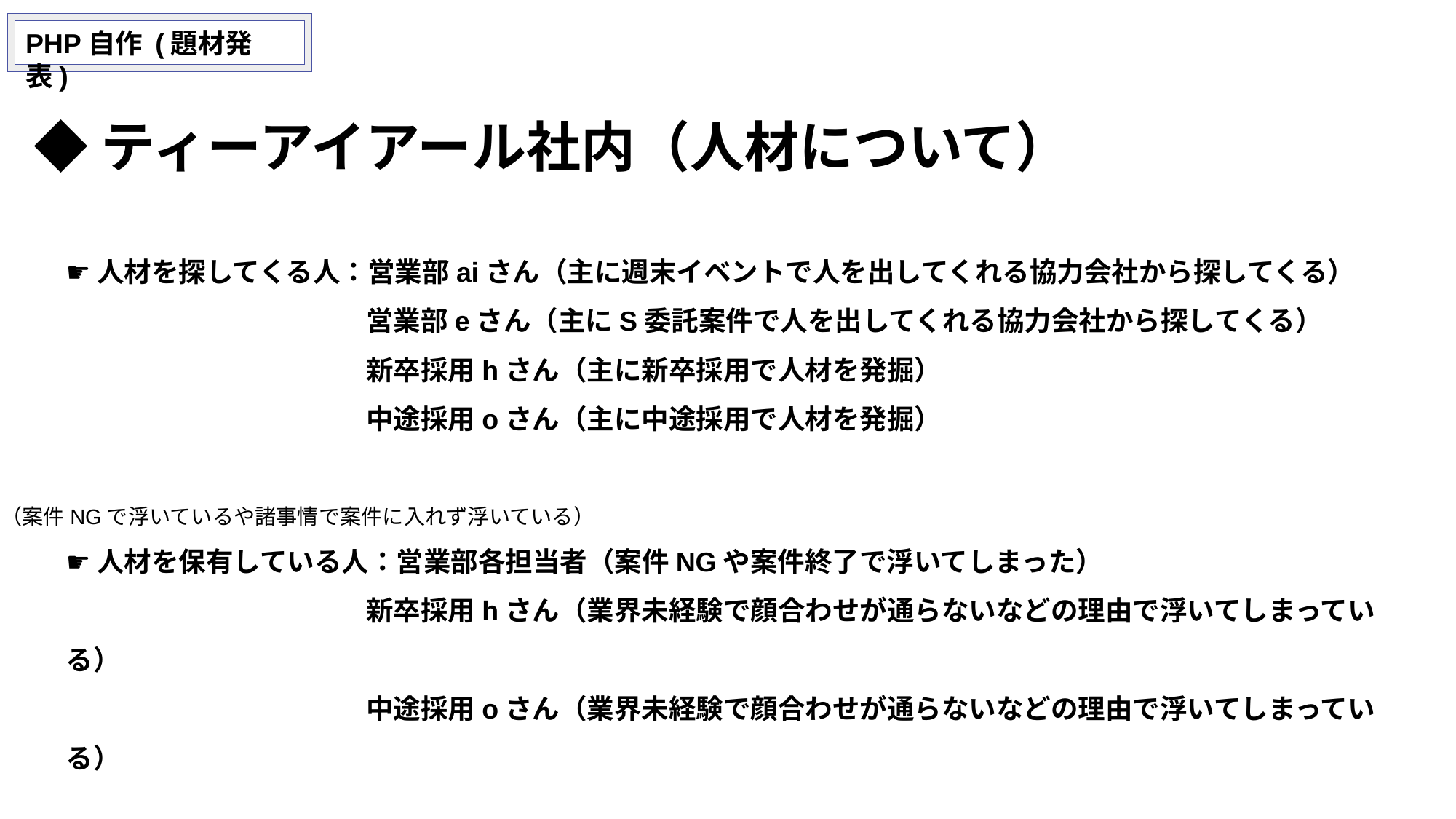

PHP自作 (題材発表)
◆ティーアイアール社内（人材について）
☛人材を探してくる人：営業部aiさん（主に週末イベントで人を出してくれる協力会社から探してくる）
　　　　　　　　　　　営業部eさん（主にS委託案件で人を出してくれる協力会社から探してくる）
　		　　　新卒採用hさん（主に新卒採用で人材を発掘）
　		　　　中途採用oさん（主に中途採用で人材を発掘）

（案件NGで浮いているや諸事情で案件に入れず浮いている）
☛人材を保有している人：営業部各担当者（案件NGや案件終了で浮いてしまった）
　		　　　新卒採用hさん（業界未経験で顔合わせが通らないなどの理由で浮いてしまっている）
　		　　　中途採用oさん（業界未経験で顔合わせが通らないなどの理由で浮いてしまっている）